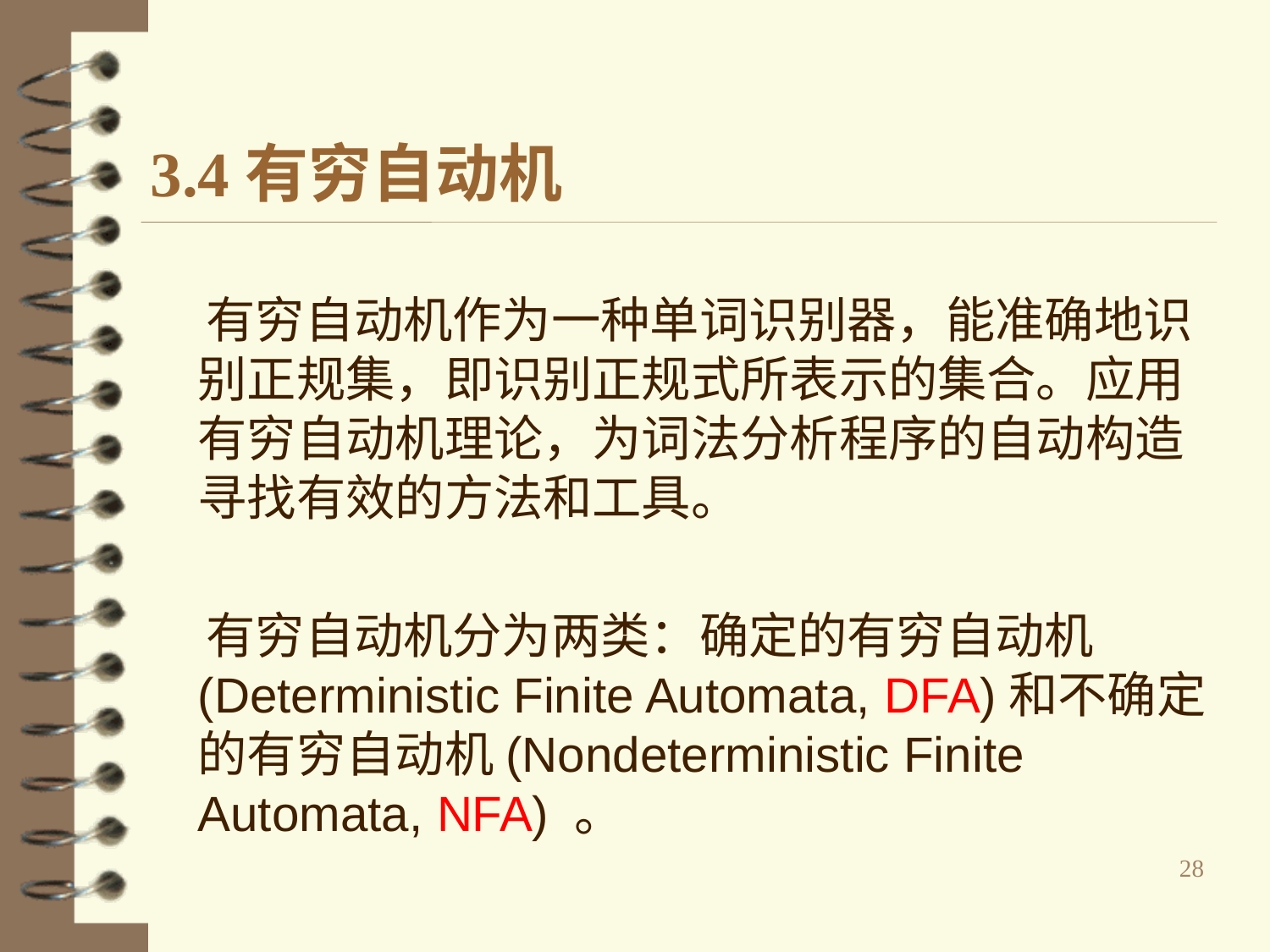

3.4有穷自动机

    有穷自动机作为一种单词识别器，能准确地识别正规集，即识别正规式所表示的集合。应用有穷自动机理论，为词法分析程序的自动构造寻找有效的方法和工具。

    有穷自动机分为两类：确定的有穷自动机(Deterministic Finite Automata, DFA)和不确定的有穷自动机(Nondeterministic Finite Automata, NFA) 。

28